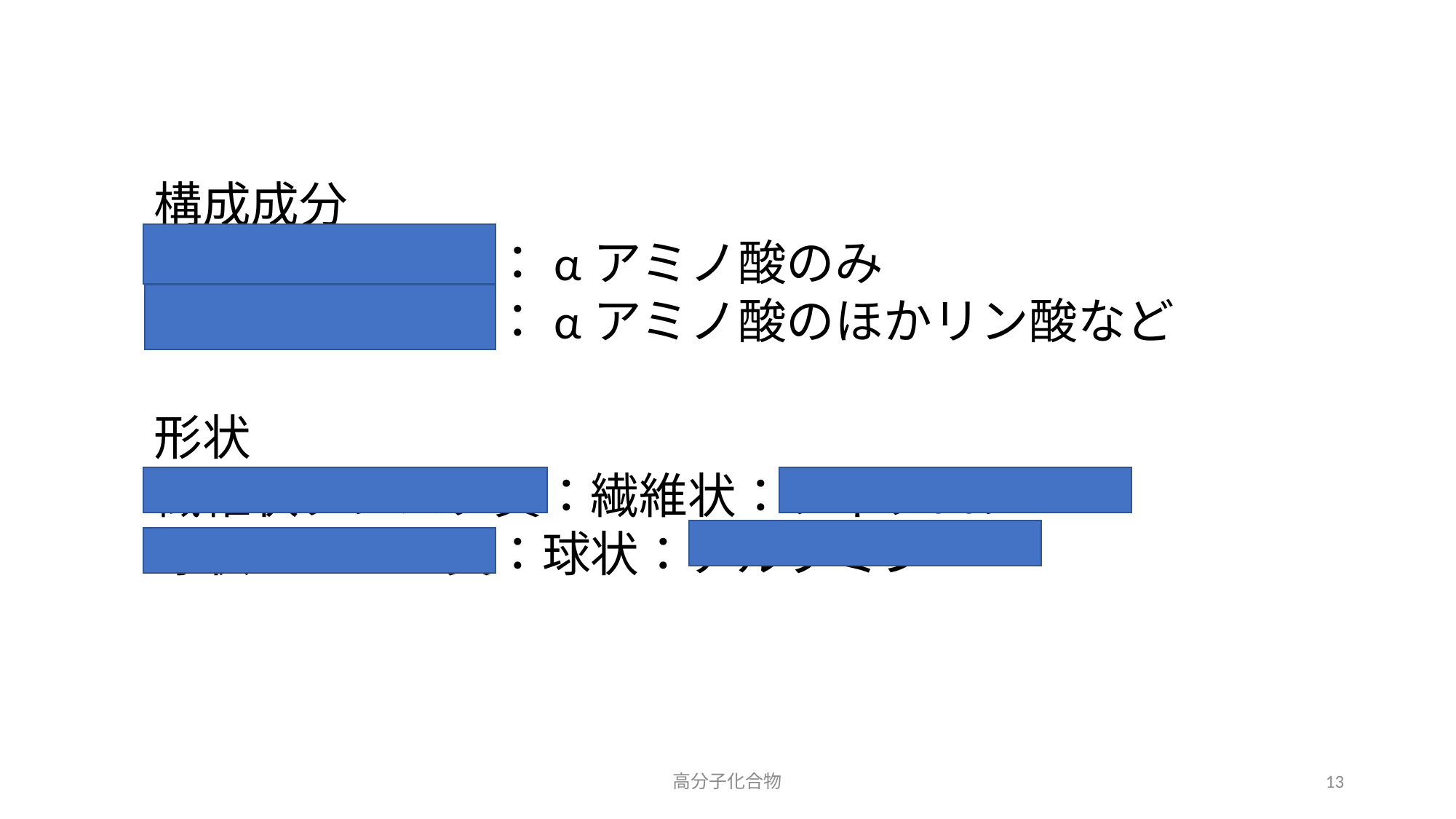

構成成分
単純タンパク質：αアミノ酸のみ
複合タンパク質：αアミノ酸のほかリン酸など

形状
繊維状タンパク質：繊維状：フィブロン
球状タンパク質：球状：アルブミン

高分子化合物
13